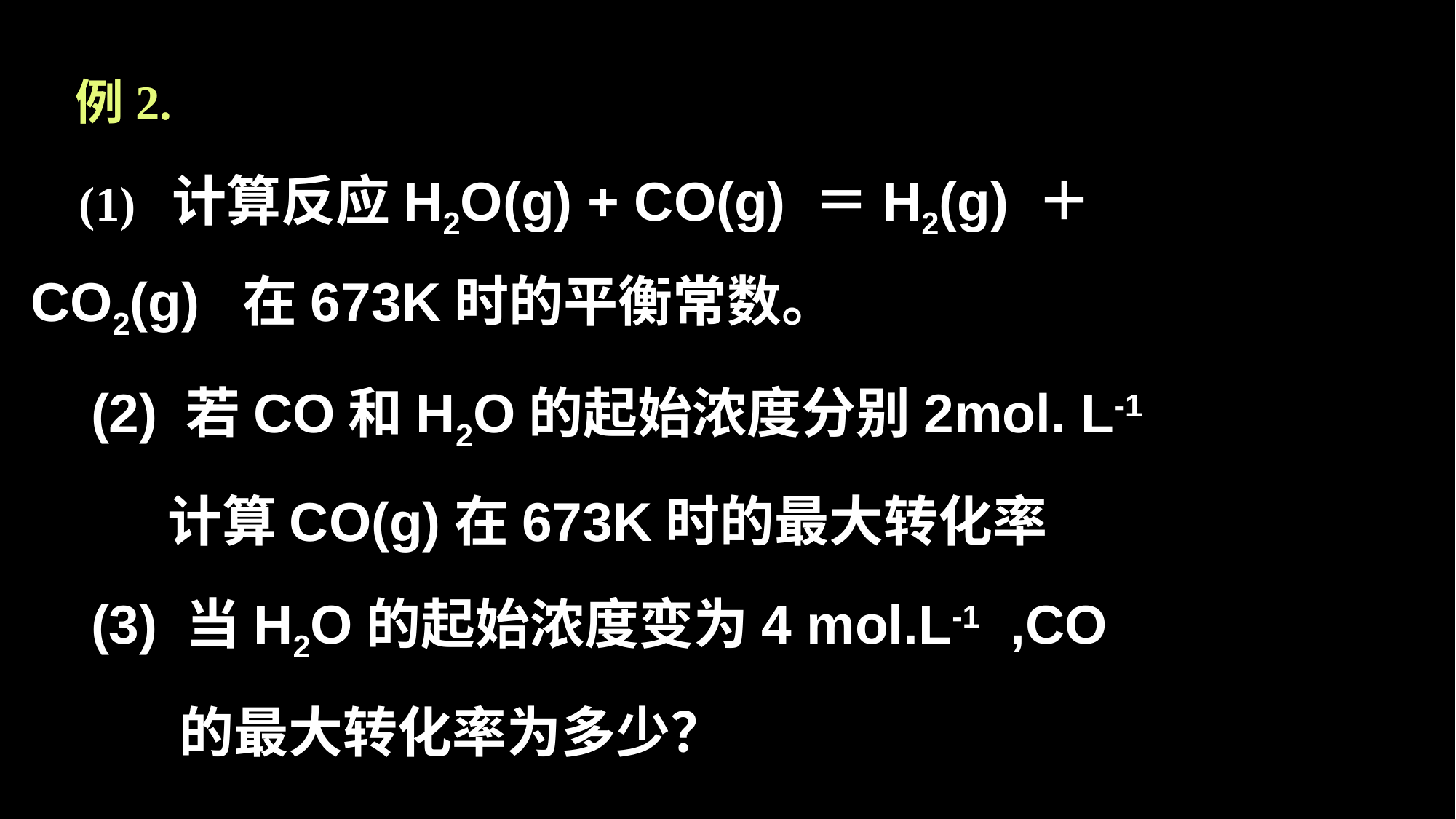

例2.
    (1)  计算反应H2O(g) + CO(g) ＝H2(g) ＋CO2(g)  在673K时的平衡常数。
    (2) 若CO和H2O的起始浓度分别2mol. L-1
          计算CO(g)在673K时的最大转化率
    (3) 当H2O的起始浓度变为4 mol.L-1  ,CO
           的最大转化率为多少？